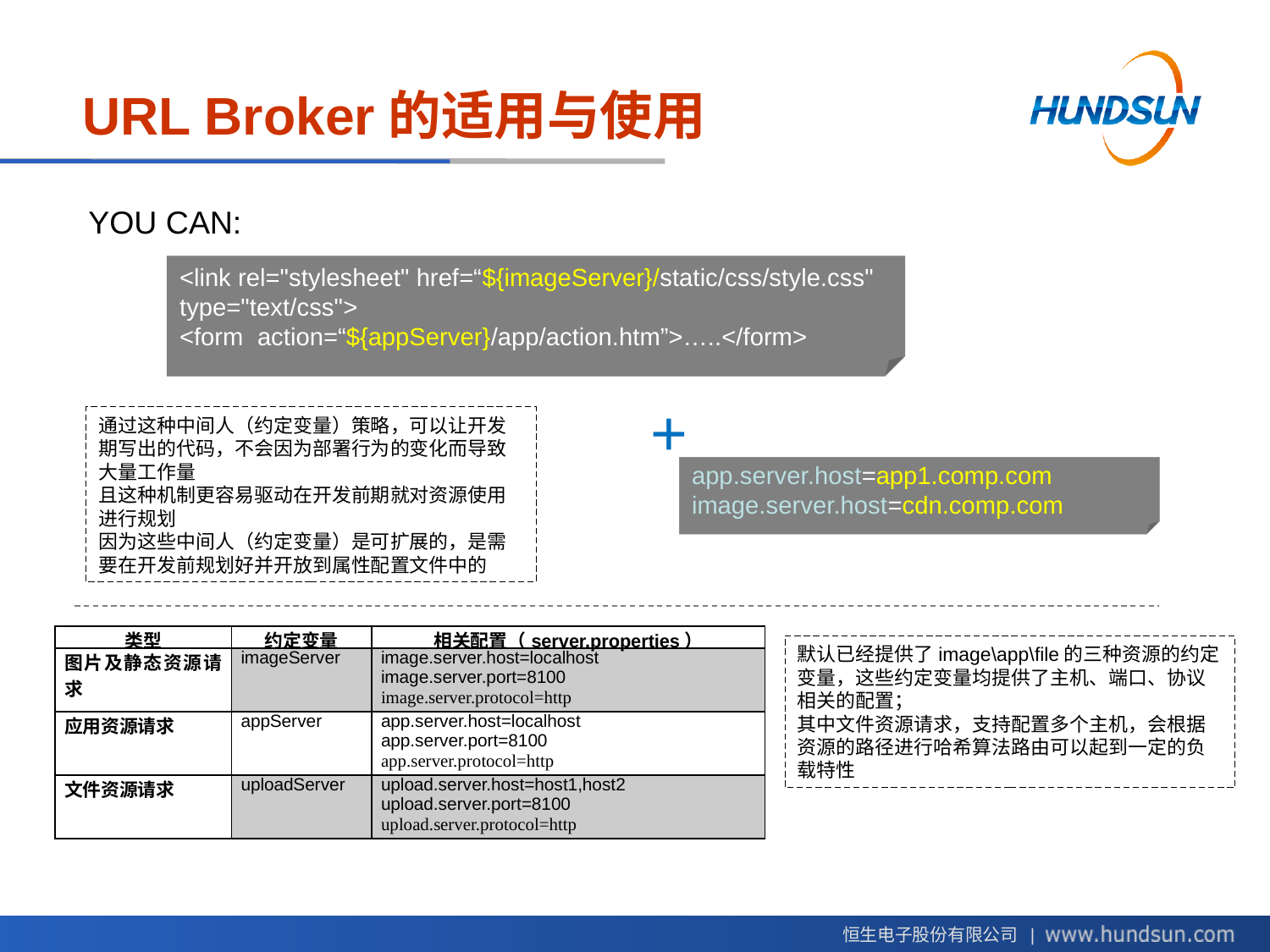

# URL Broker的适用与使用
YOU CAN:
<link rel="stylesheet" href=“${imageServer}/static/css/style.css" type="text/css">
<form  action=“${appServer}/app/action.htm”>…..</form>
+
通过这种中间人（约定变量）策略，可以让开发期写出的代码，不会因为部署行为的变化而导致大量工作量
且这种机制更容易驱动在开发前期就对资源使用进行规划
因为这些中间人（约定变量）是可扩展的，是需要在开发前规划好并开放到属性配置文件中的
app.server.host=app1.comp.com
image.server.host=cdn.comp.com
| 类型 | 约定变量 | 相关配置（server.properties） |
| --- | --- | --- |
| 图片及静态资源请求 | imageServer | image.server.host=localhost image.server.port=8100 image.server.protocol=http |
| 应用资源请求 | appServer | app.server.host=localhost app.server.port=8100 app.server.protocol=http |
| 文件资源请求 | uploadServer | upload.server.host=host1,host2 upload.server.port=8100 upload.server.protocol=http |
默认已经提供了image\app\file的三种资源的约定变量，这些约定变量均提供了主机、端口、协议相关的配置；
其中文件资源请求，支持配置多个主机，会根据资源的路径进行哈希算法路由可以起到一定的负载特性